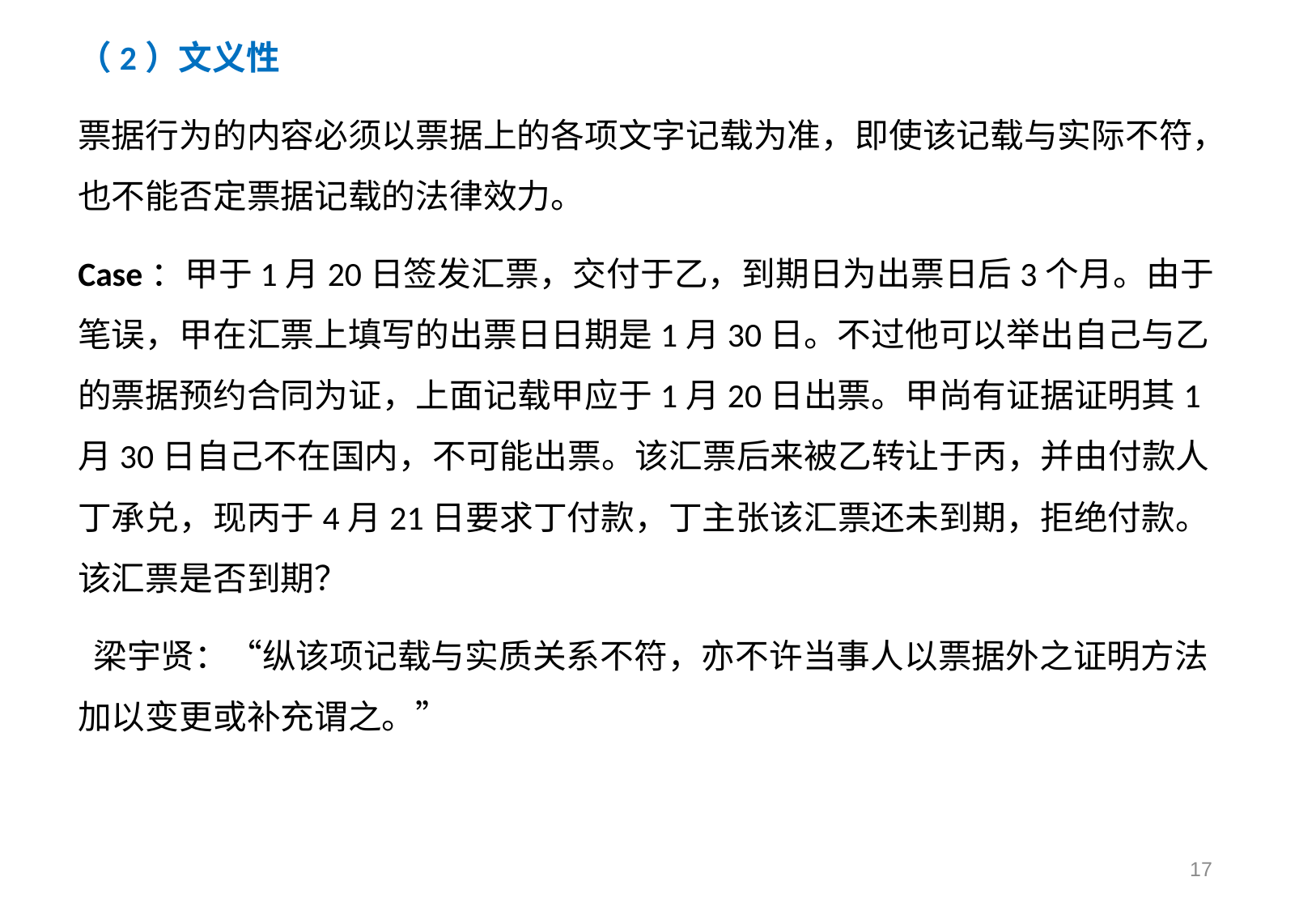

（2）文义性
票据行为的内容必须以票据上的各项文字记载为准，即使该记载与实际不符，也不能否定票据记载的法律效力。
Case：甲于1月20日签发汇票，交付于乙，到期日为出票日后3个月。由于笔误，甲在汇票上填写的出票日日期是1月30日。不过他可以举出自己与乙的票据预约合同为证，上面记载甲应于1月20日出票。甲尚有证据证明其1月30日自己不在国内，不可能出票。该汇票后来被乙转让于丙，并由付款人丁承兑，现丙于4月21日要求丁付款，丁主张该汇票还未到期，拒绝付款。该汇票是否到期？
 梁宇贤：“纵该项记载与实质关系不符，亦不许当事人以票据外之证明方法加以变更或补充谓之。”
17